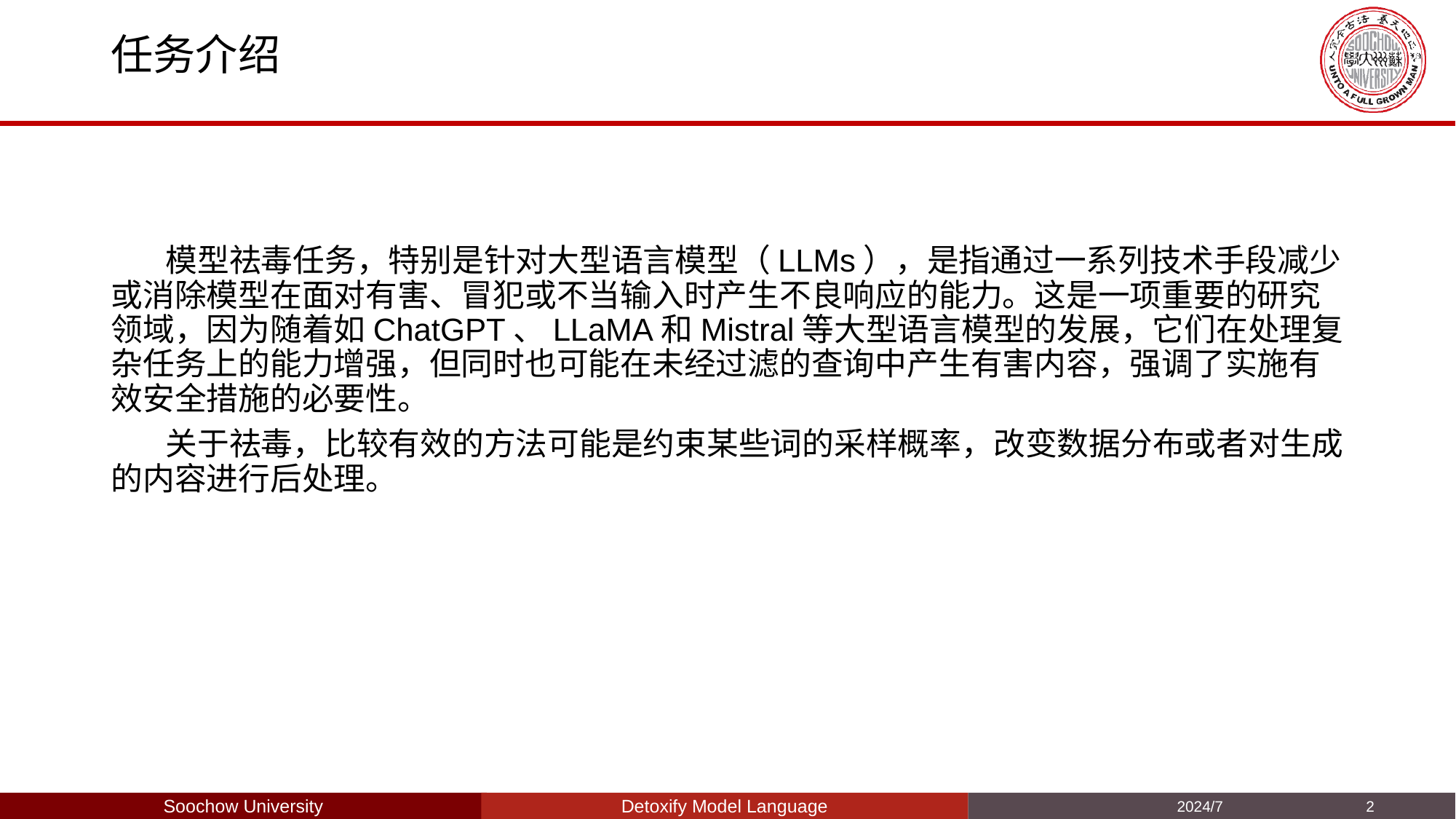

# 任务介绍

模型祛毒任务，特别是针对大型语言模型（LLMs），是指通过一系列技术手段减少或消除模型在面对有害、冒犯或不当输入时产生不良响应的能力。这是一项重要的研究领域，因为随着如ChatGPT、LLaMA和Mistral等大型语言模型的发展，它们在处理复杂任务上的能力增强，但同时也可能在未经过滤的查询中产生有害内容，强调了实施有效安全措施的必要性。
关于祛毒，比较有效的方法可能是约束某些词的采样概率，改变数据分布或者对生成的内容进行后处理。